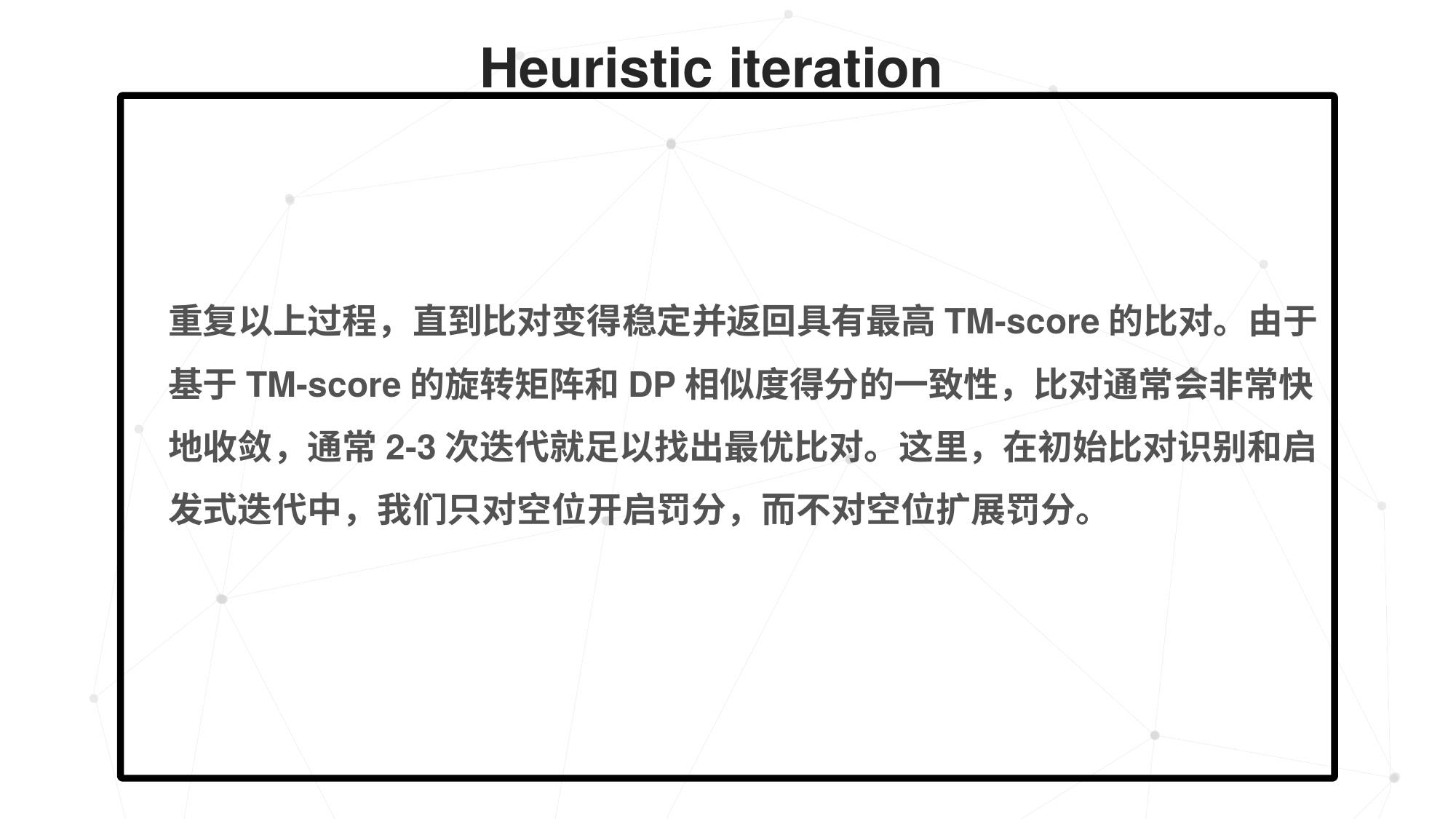

Heuristic iteration

重复以上过程，直到比对变得稳定并返回具有最高TM-score的比对。由于基于TM-score的旋转矩阵和DP相似度得分的一致性，比对通常会非常快地收敛，通常2-3次迭代就足以找出最优比对。这里，在初始比对识别和启发式迭代中，我们只对空位开启罚分，而不对空位扩展罚分。